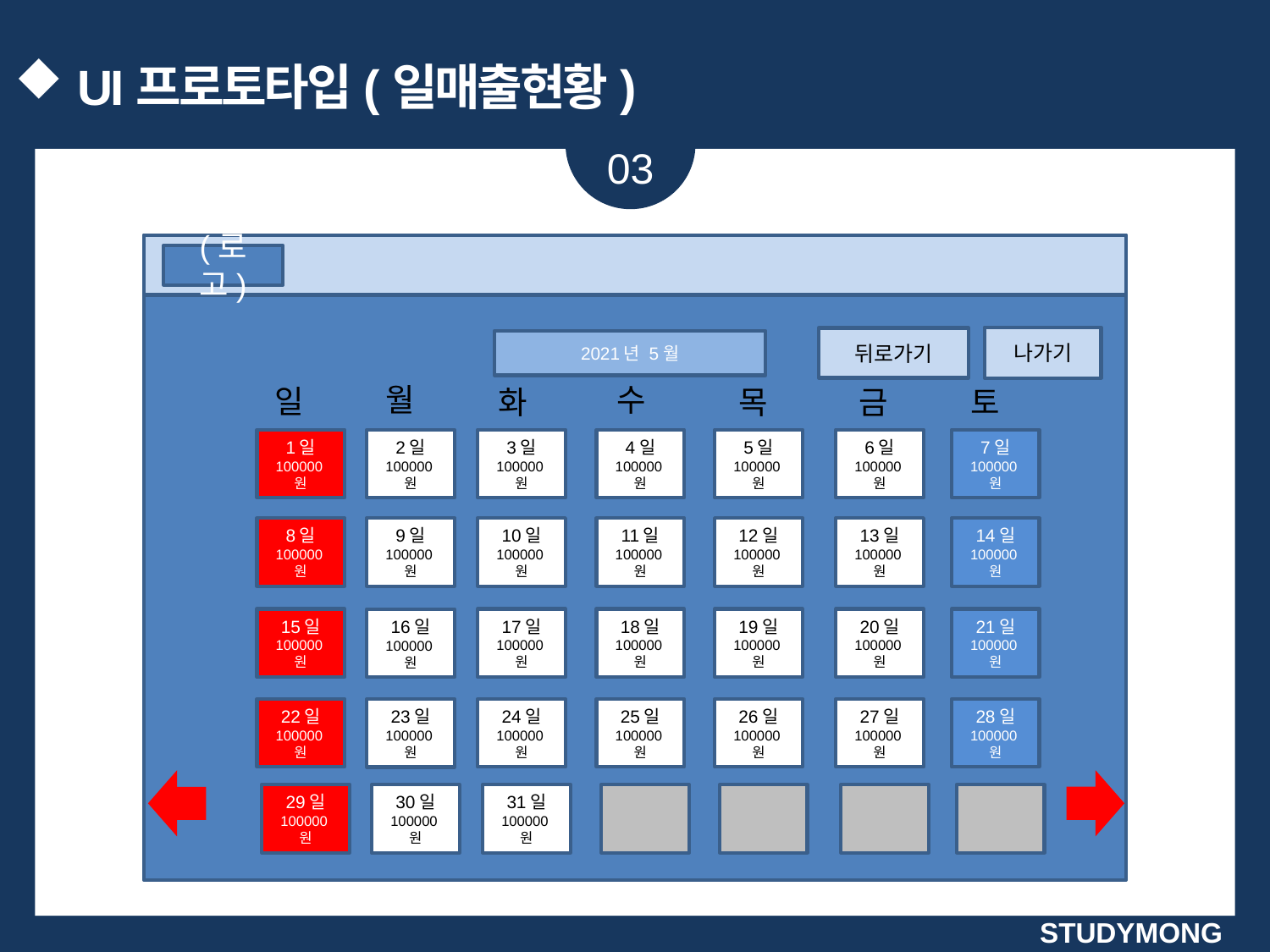

UI프로토타입(일매출현황)

03

(로고)
나가기
뒤로가기
2021년 5월
월
수
일
화
목
금
토
5일
100000원
6일
100000원
7일
100000원
4일
100000원
3일
100000원
1일
100000원
2일
100000원
12일
100000원
13일
100000원
14일
100000원
11일
100000원
10일
100000원
8일
100000원
9일
100000원
19일
100000원
20일
100000원
21일
100000원
18일
100000원
17일
100000원
15일
100000원
16일
100000원
26일
100000원
27일
100000원
28일
100000원
25일
100000원
24일
100000원
22일
100000원
23일
100000원

31일
100000원
29일
100000원
30일
100000원
STUDYMONG